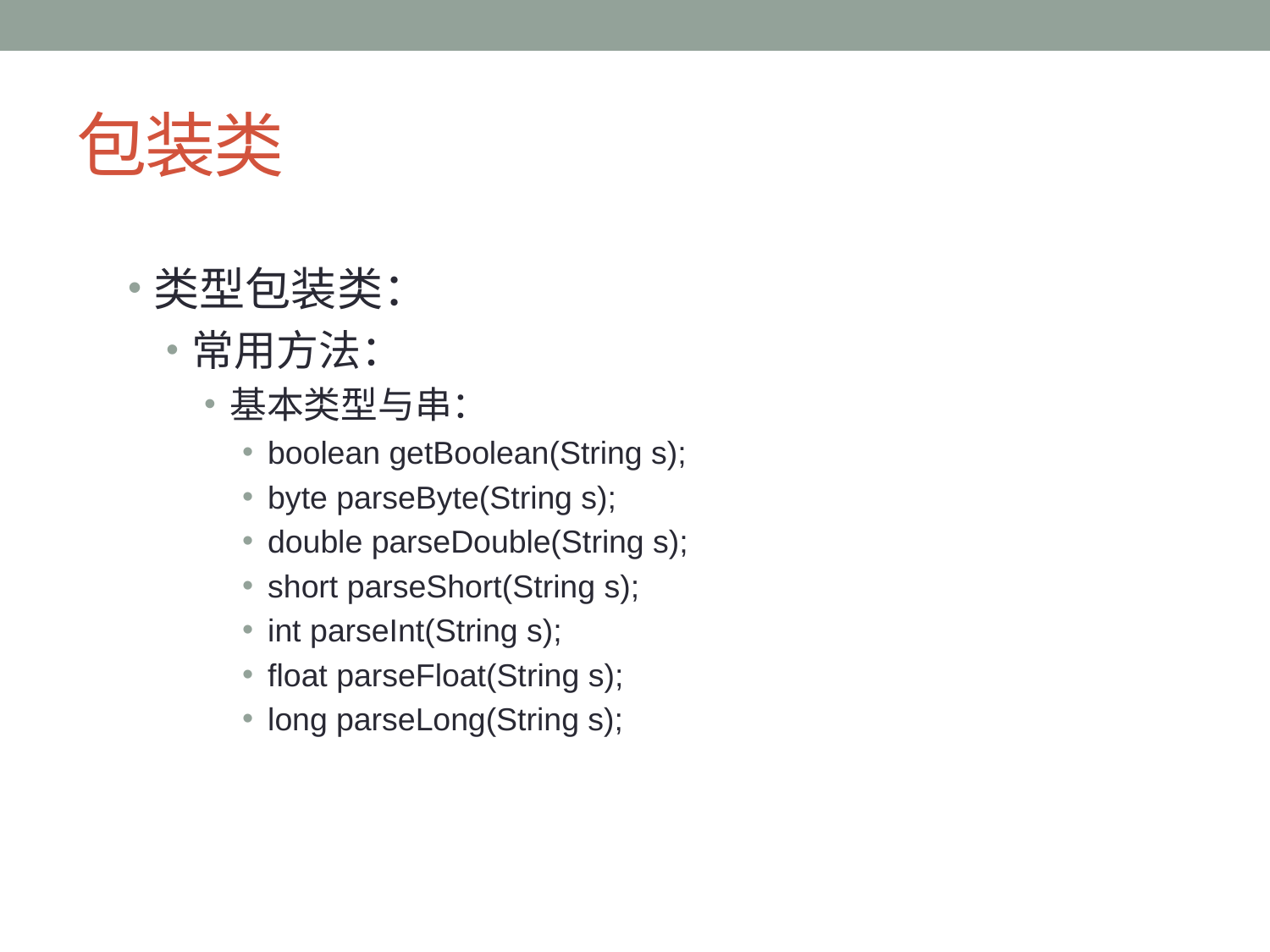

# 包装类
类型包装类：
常用方法：
基本类型与串：
boolean getBoolean(String s);
byte parseByte(String s);
double parseDouble(String s);
short parseShort(String s);
int parseInt(String s);
float parseFloat(String s);
long parseLong(String s);